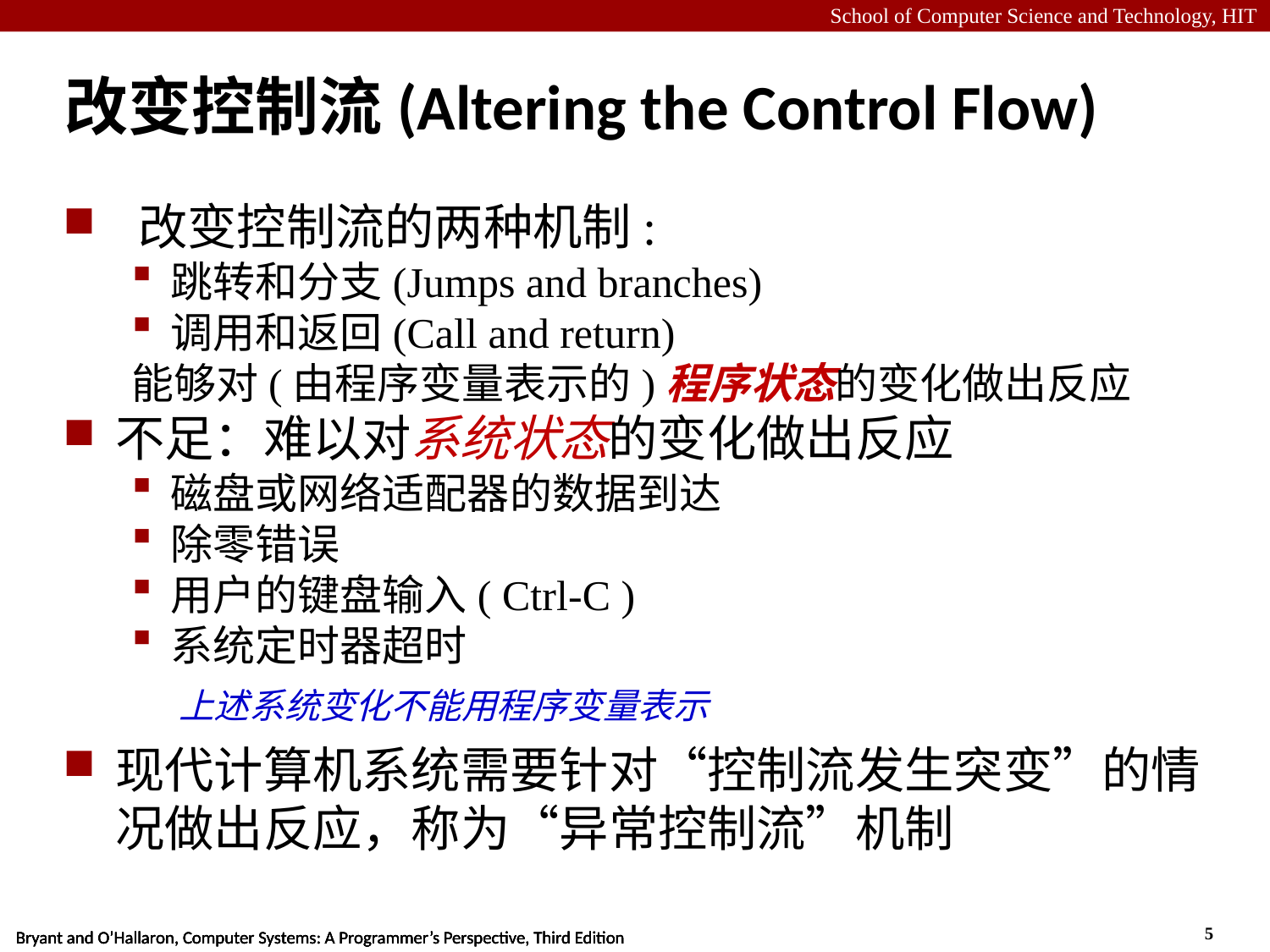

# 改变控制流(Altering the Control Flow)
 改变控制流的两种机制:
跳转和分支(Jumps and branches)
调用和返回(Call and return)
能够对(由程序变量表示的)程序状态的变化做出反应
不足：难以对系统状态的变化做出反应
磁盘或网络适配器的数据到达
除零错误
用户的键盘输入( Ctrl-C )
系统定时器超时
         上述系统变化不能用程序变量表示
现代计算机系统需要针对“控制流发生突变”的情况做出反应，称为“异常控制流”机制